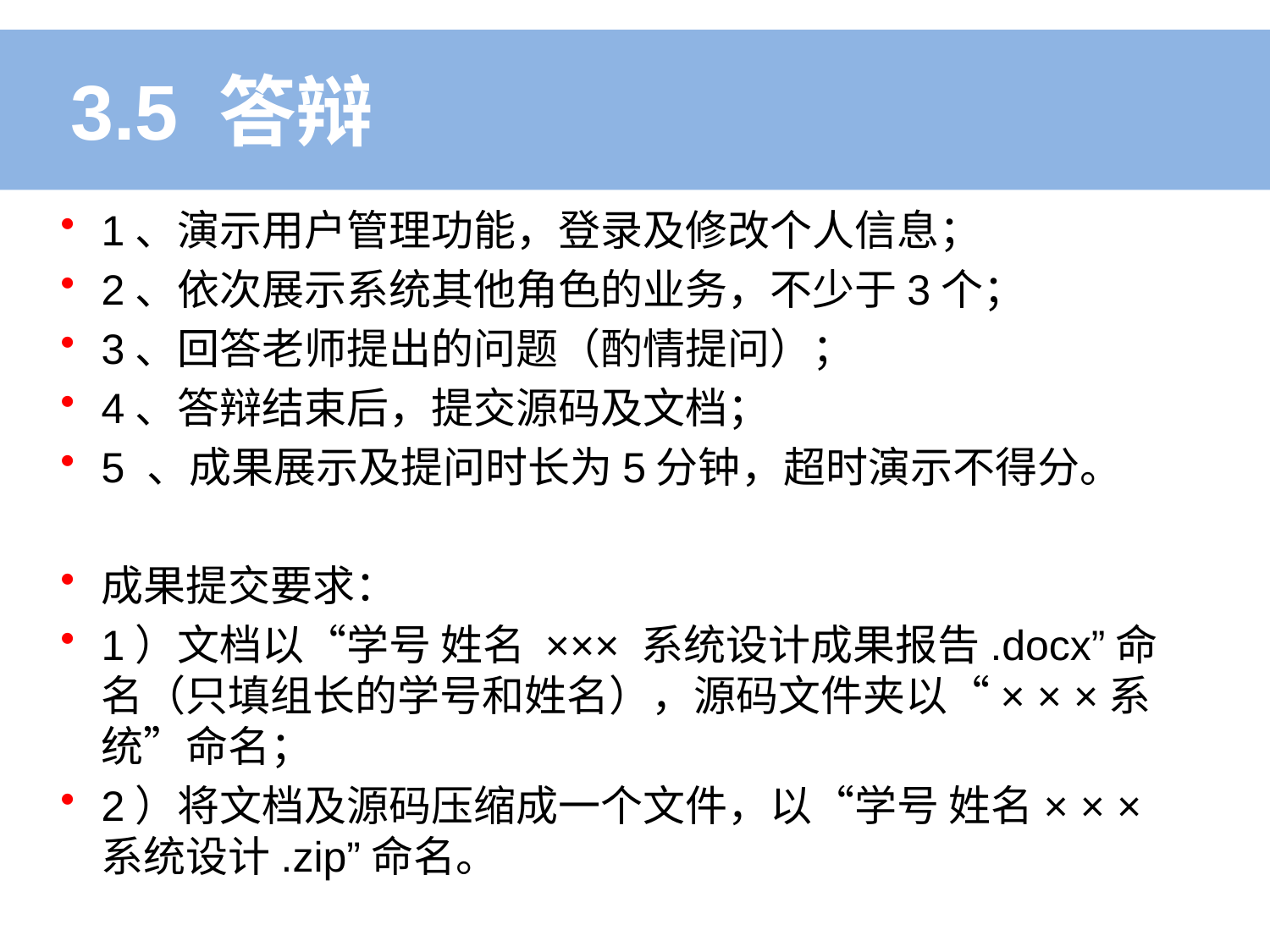

# 3.5 答辩
1、演示用户管理功能，登录及修改个人信息；
2、依次展示系统其他角色的业务，不少于3个；
3、回答老师提出的问题（酌情提问）；
4、答辩结束后，提交源码及文档；
5 、成果展示及提问时长为5分钟，超时演示不得分。

成果提交要求：
1）文档以“学号 姓名 ××× 系统设计成果报告.docx”命名（只填组长的学号和姓名），源码文件夹以“× × ×系统”命名；
2）将文档及源码压缩成一个文件，以“学号 姓名× × ×系统设计.zip”命名。